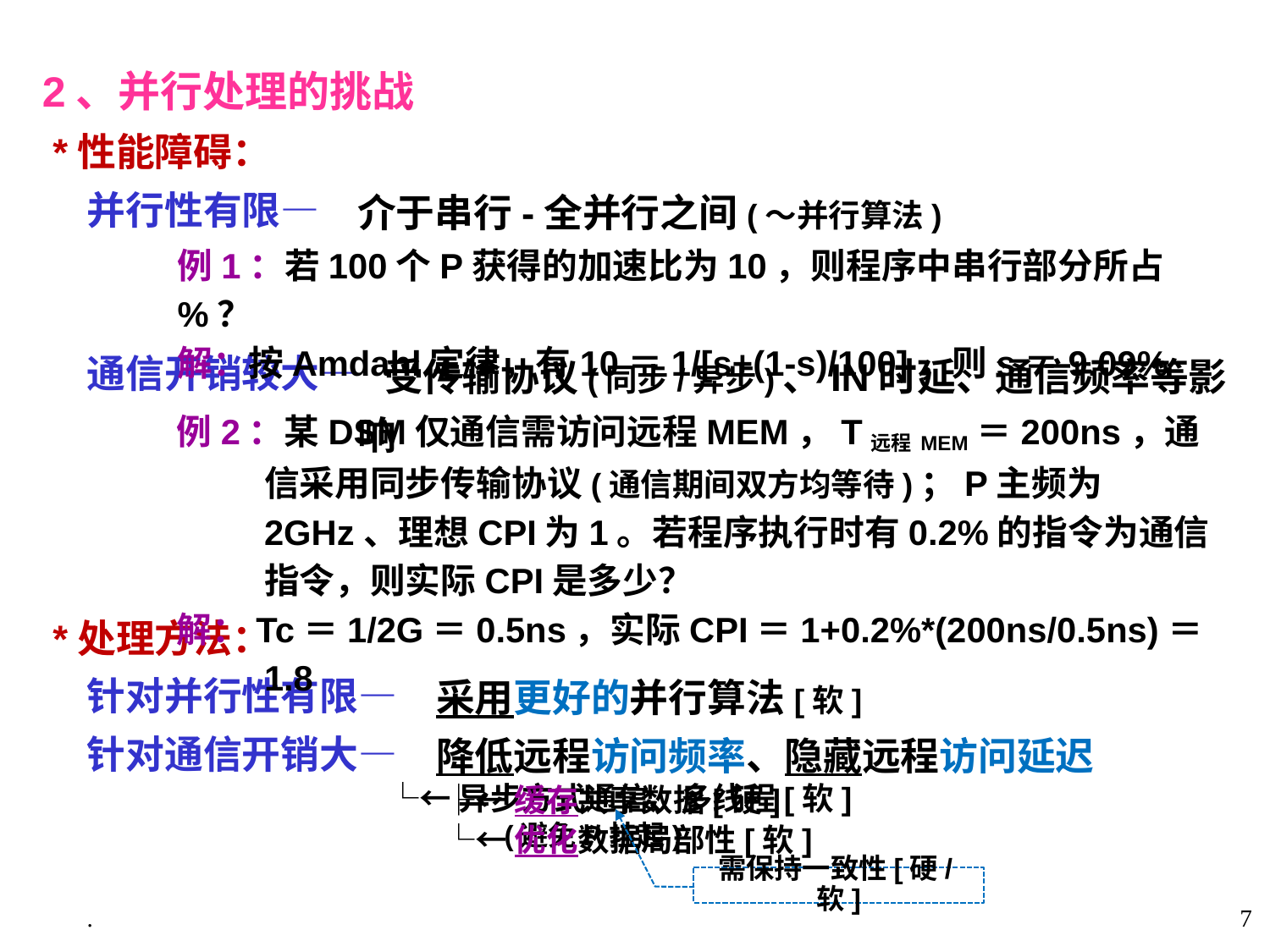

2、并行处理的挑战
 *性能障碍：
    并行性有限—

    通信开销较大—

 *处理方法：
    针对并行性有限—
    针对通信开销大—
                                                └←异步方式通信、多线程[软]
                                                           (避免P挂起)
介于串行-全并行之间(～并行算法)

  受传输协议(同步/异步)、IN时延、通信频率等影响
例1：若100个P获得的加速比为10，则程序中串行部分所占%？
解：按Amdahl定律，有10＝1/[s+(1-s)/100]，则s＝9.09%
例2：某DSM仅通信需访问远程MEM，T远程MEM＝200ns，通信采用同步传输协议(通信期间双方均等待)；P主频为2GHz、理想CPI为1。若程序执行时有0.2%的指令为通信指令，则实际CPI是多少？
解：Tc＝1/2G＝0.5ns，实际CPI＝1+0.2%*(200ns/0.5ns)＝1.8
采用更好的并行算法[软]
降低远程访问频率、隐藏远程访问延迟
 ├←缓存共享数据[硬]
 └←优化数据局部性[软]
需保持一致性[硬/软]
.
7